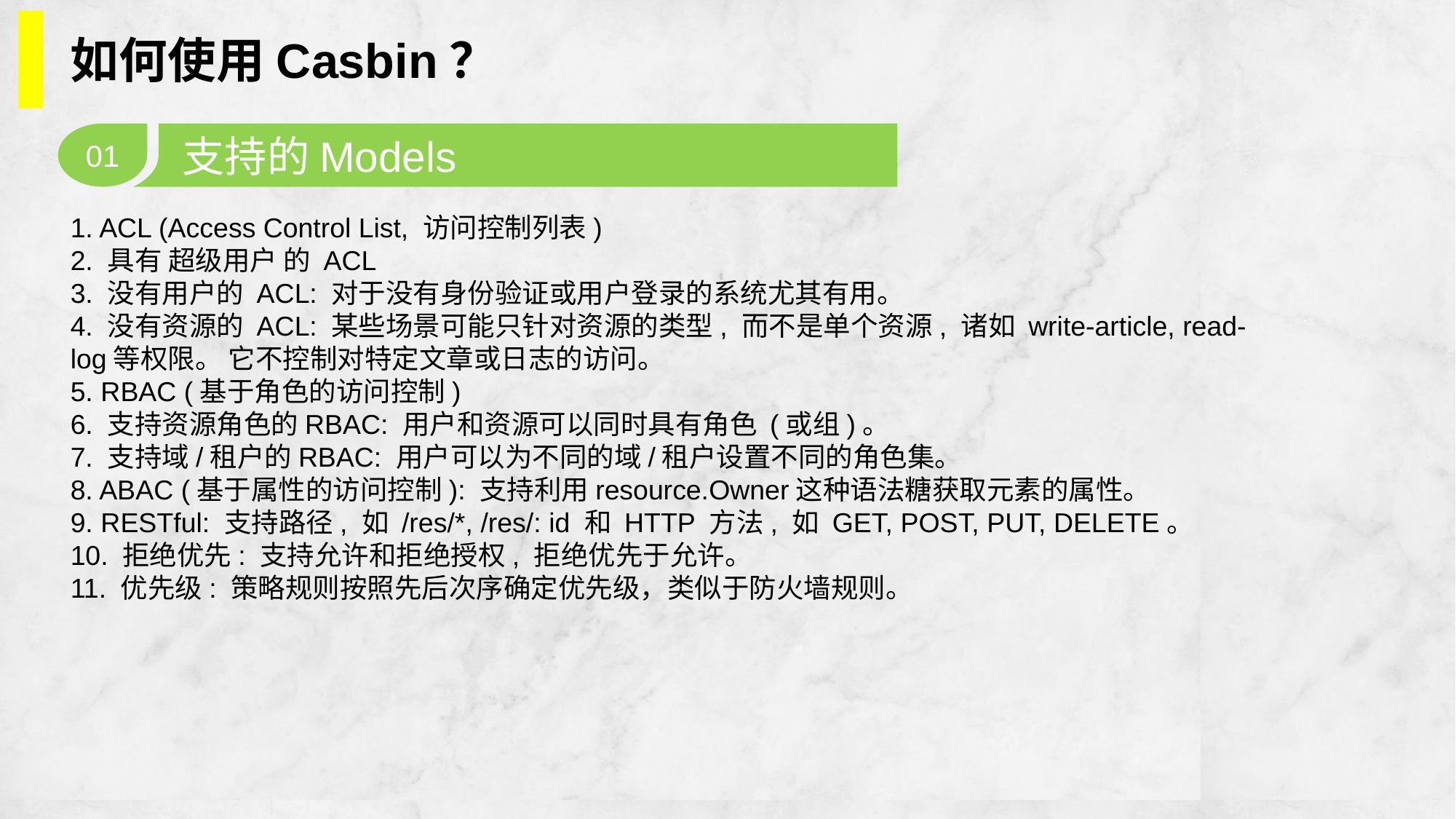

如何使用Casbin？
01
   支持的Models
1. ACL (Access Control List, 访问控制列表)
2. 具有 超级用户 的 ACL
3. 没有用户的 ACL: 对于没有身份验证或用户登录的系统尤其有用。
4. 没有资源的 ACL: 某些场景可能只针对资源的类型, 而不是单个资源, 诸如 write-article, read-log等权限。 它不控制对特定文章或日志的访问。
5. RBAC (基于角色的访问控制)
6. 支持资源角色的RBAC: 用户和资源可以同时具有角色 (或组)。
7. 支持域/租户的RBAC: 用户可以为不同的域/租户设置不同的角色集。
8. ABAC (基于属性的访问控制): 支持利用resource.Owner这种语法糖获取元素的属性。
9. RESTful: 支持路径, 如 /res/*, /res/: id 和 HTTP 方法, 如 GET, POST, PUT, DELETE。
10. 拒绝优先: 支持允许和拒绝授权, 拒绝优先于允许。
11. 优先级: 策略规则按照先后次序确定优先级，类似于防火墙规则。